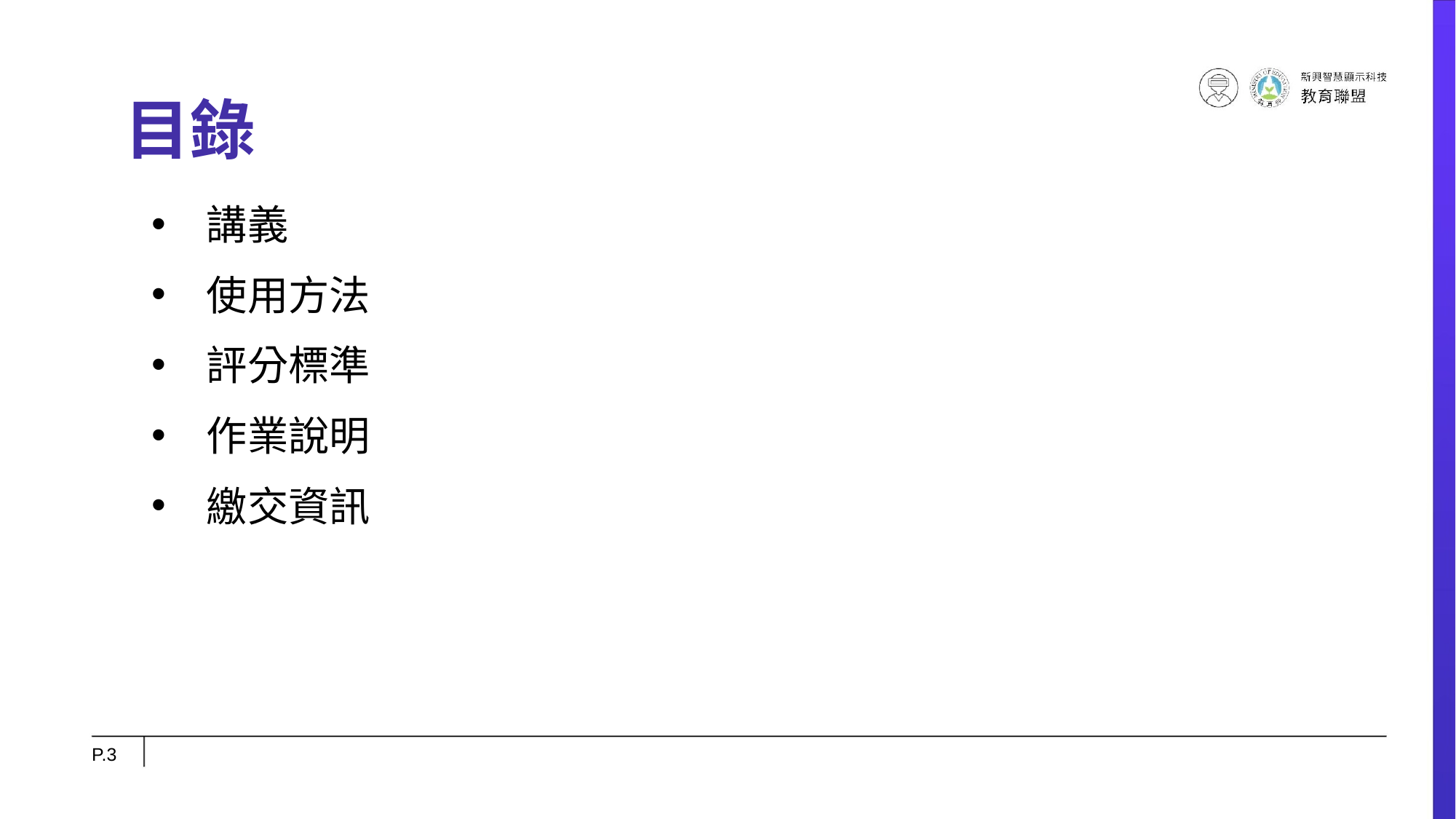

# 目錄
講義
使用方法
評分標準
作業說明
繳交資訊
P.3